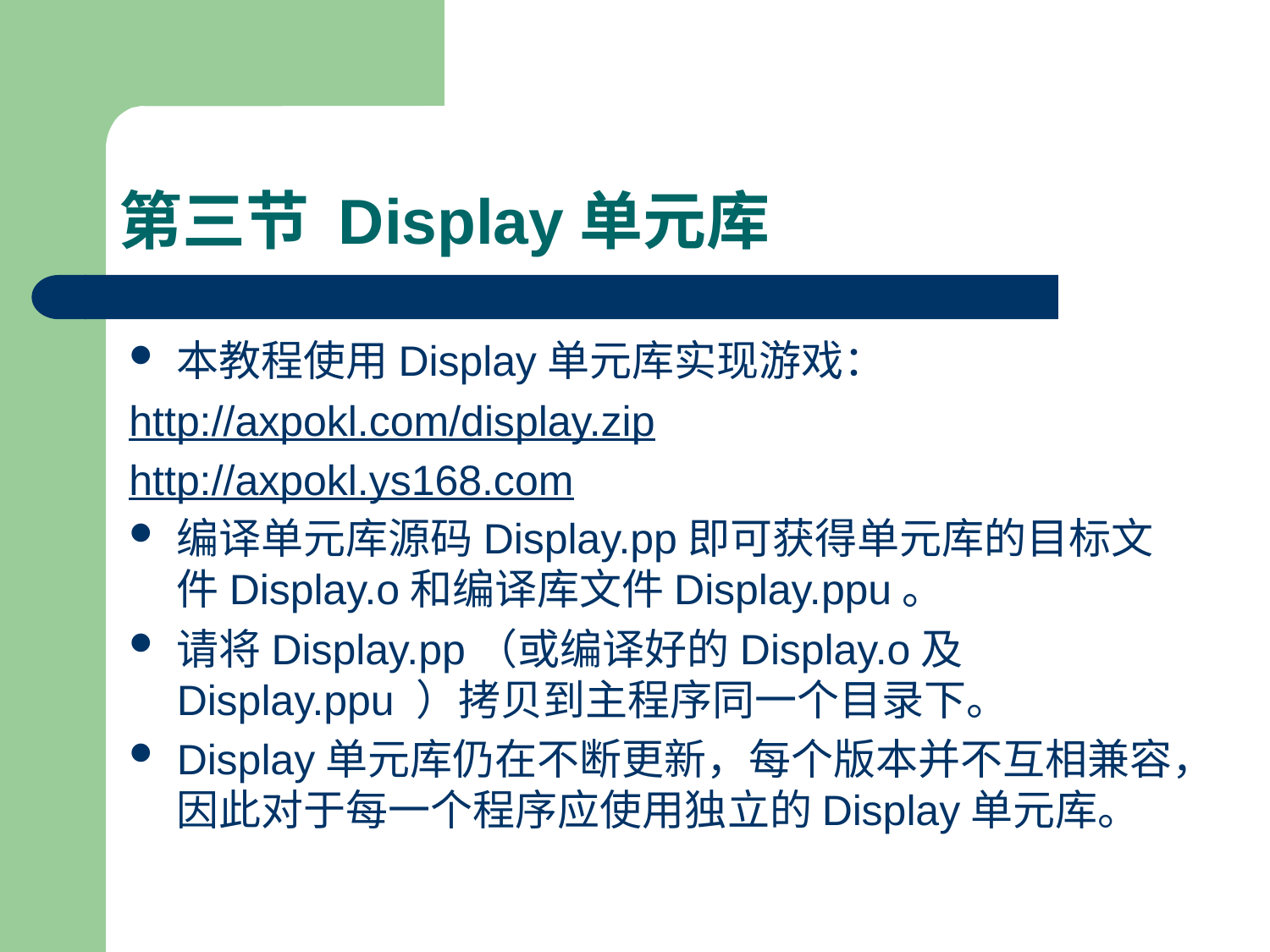

# 第三节 Display单元库
本教程使用Display单元库实现游戏：
http://axpokl.com/display.zip
http://axpokl.ys168.com
编译单元库源码Display.pp即可获得单元库的目标文件Display.o和编译库文件Display.ppu。
请将Display.pp（或编译好的Display.o及Display.ppu ）拷贝到主程序同一个目录下。
Display单元库仍在不断更新，每个版本并不互相兼容，因此对于每一个程序应使用独立的Display单元库。